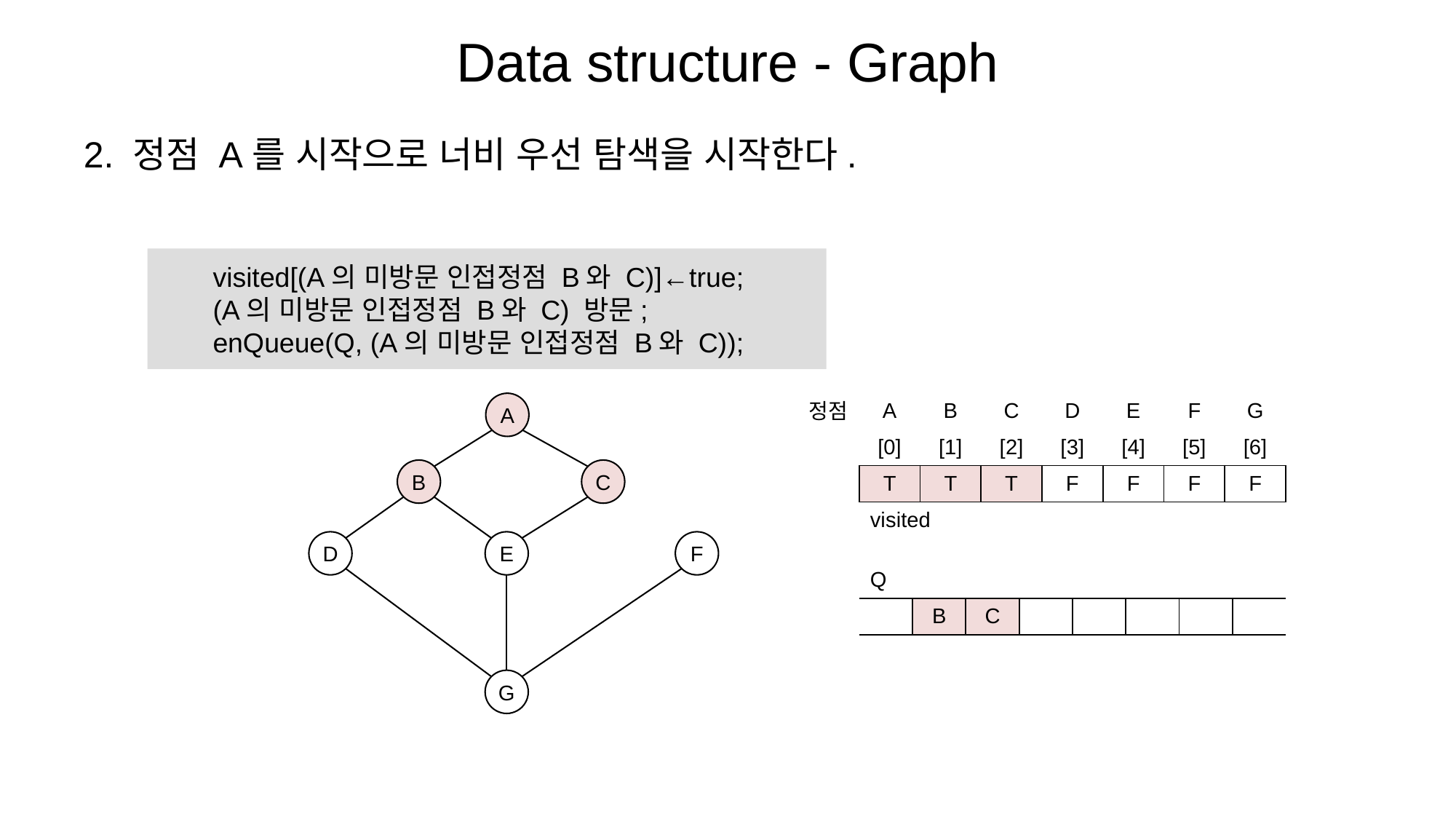

# Data structure - Graph
2. 정점 A를 시작으로 너비 우선 탐색을 시작한다.

visited[(A의 미방문 인접정점 B와 C)]←true;
(A의 미방문 인접정점 B와 C) 방문;
enQueue(Q, (A의 미방문 인접정점 B와 C));
정점
| A | B | C | D | E | F | G |
| --- | --- | --- | --- | --- | --- | --- |
| [0] | [1] | [2] | [3] | [4] | [5] | [6] |
| T | T | T | F | F | F | F |
| visited |  |  |  |  |  |  |
A
B
C
D
E
F
| Q |  |  |  |  |  |  |  |
| --- | --- | --- | --- | --- | --- | --- | --- |
|  | B | C |  |  |  |  |  |
G